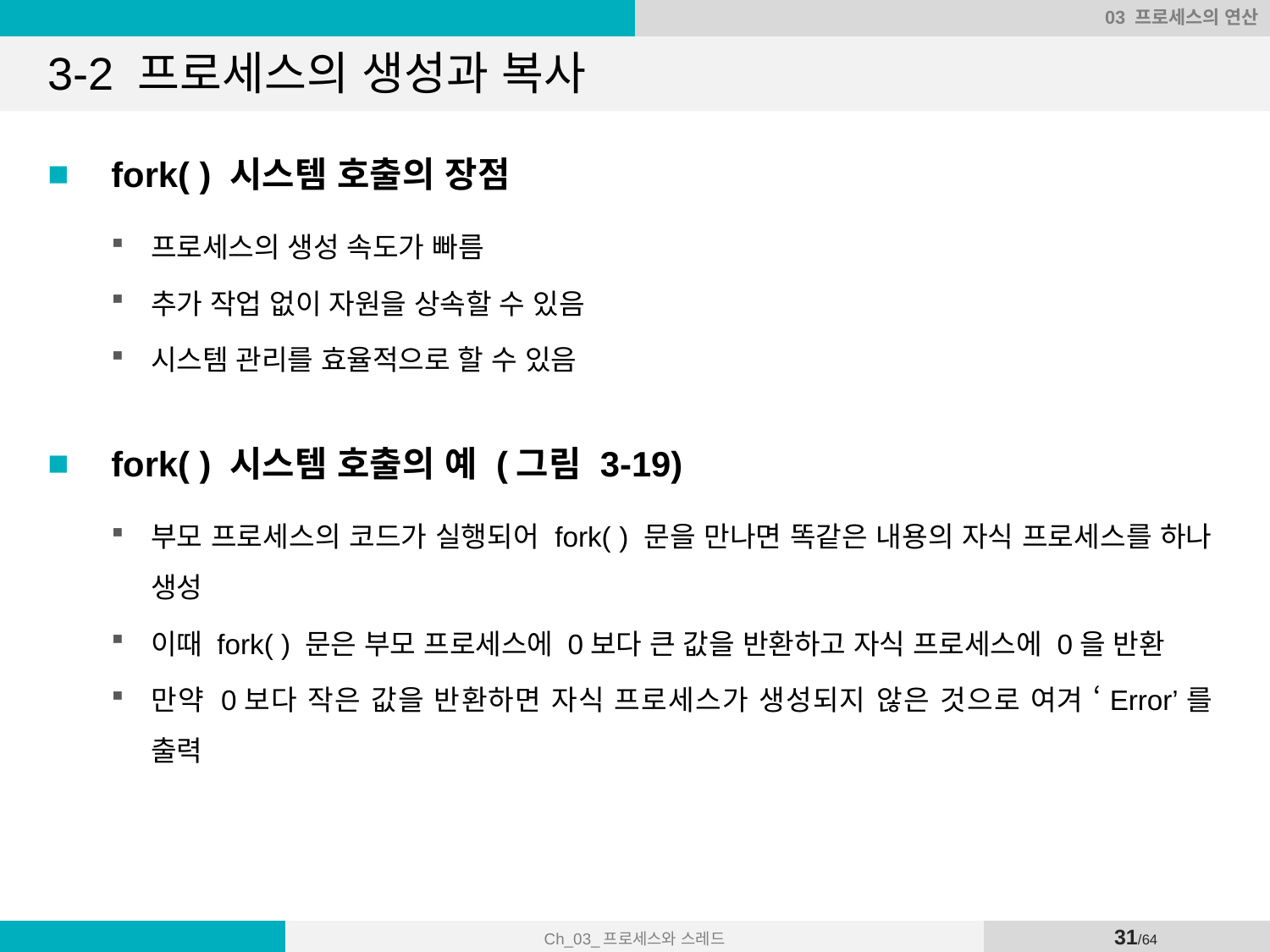

03 프로세스의 연산
# 3-2 프로세스의 생성과 복사
fork( ) 시스템 호출의 장점

프로세스의 생성 속도가 빠름
추가 작업 없이 자원을 상속할 수 있음
시스템 관리를 효율적으로 할 수 있음

fork( ) 시스템 호출의 예 (그림 3-19)

부모 프로세스의 코드가 실행되어 fork( ) 문을 만나면 똑같은 내용의 자식 프로세스를 하나 생성
이때 fork( ) 문은 부모 프로세스에 0보다 큰 값을 반환하고 자식 프로세스에 0을 반환
만약 0보다 작은 값을 반환하면 자식 프로세스가 생성되지 않은 것으로 여겨 ‘Error’를 출력